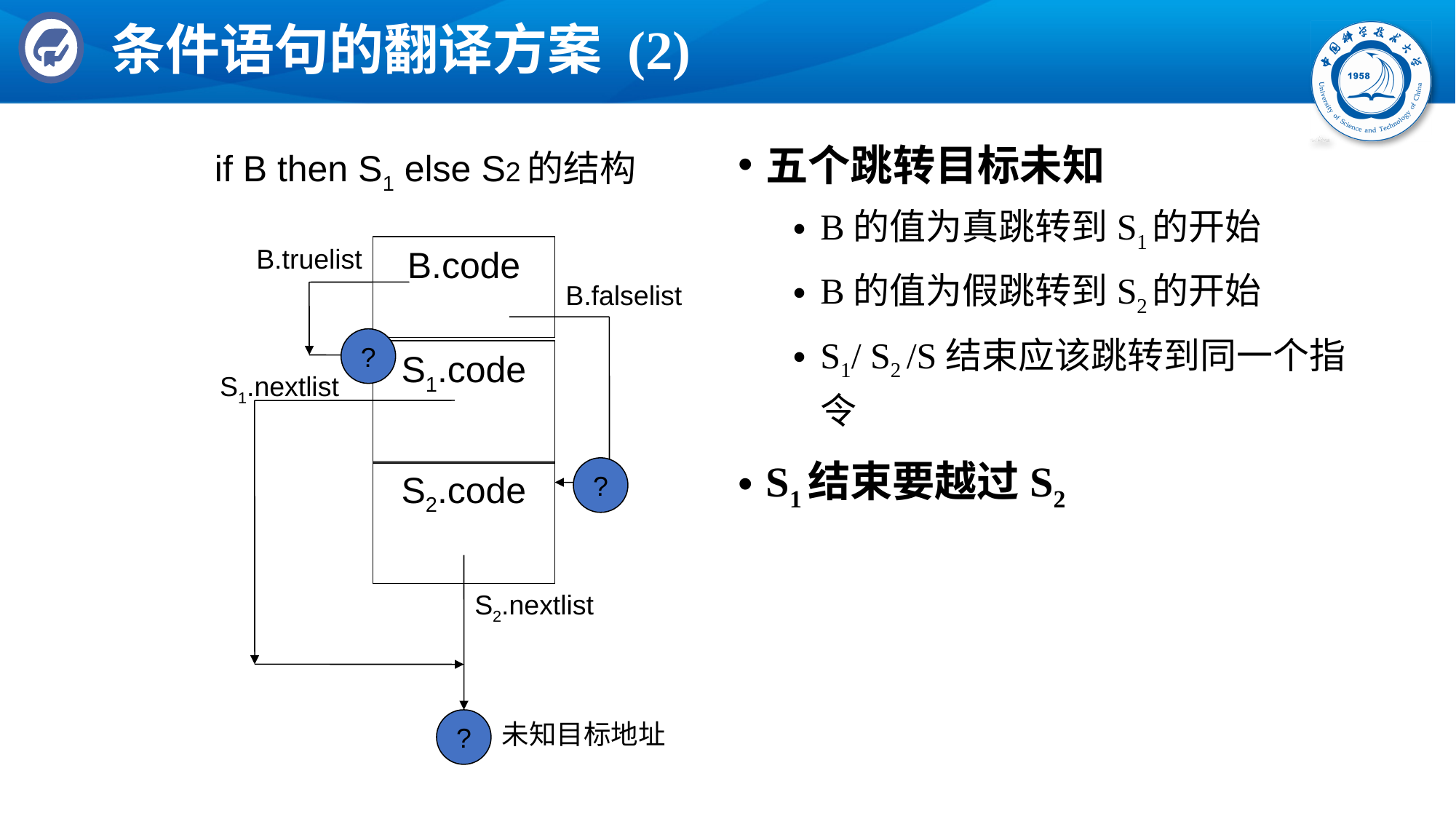

# 条件语句的翻译方案 (2)
五个跳转目标未知
B的值为真跳转到S1的开始
B的值为假跳转到S2的开始
S1/ S2 /S结束应该跳转到同一个指令
S1结束要越过S2
if B then S1 else S2的结构
B.truelist
B.code

B.falselist

?
S1.code
t: goto －

S1.nextlist

?
S2.code

S2.nextlist

?
未知目标地址